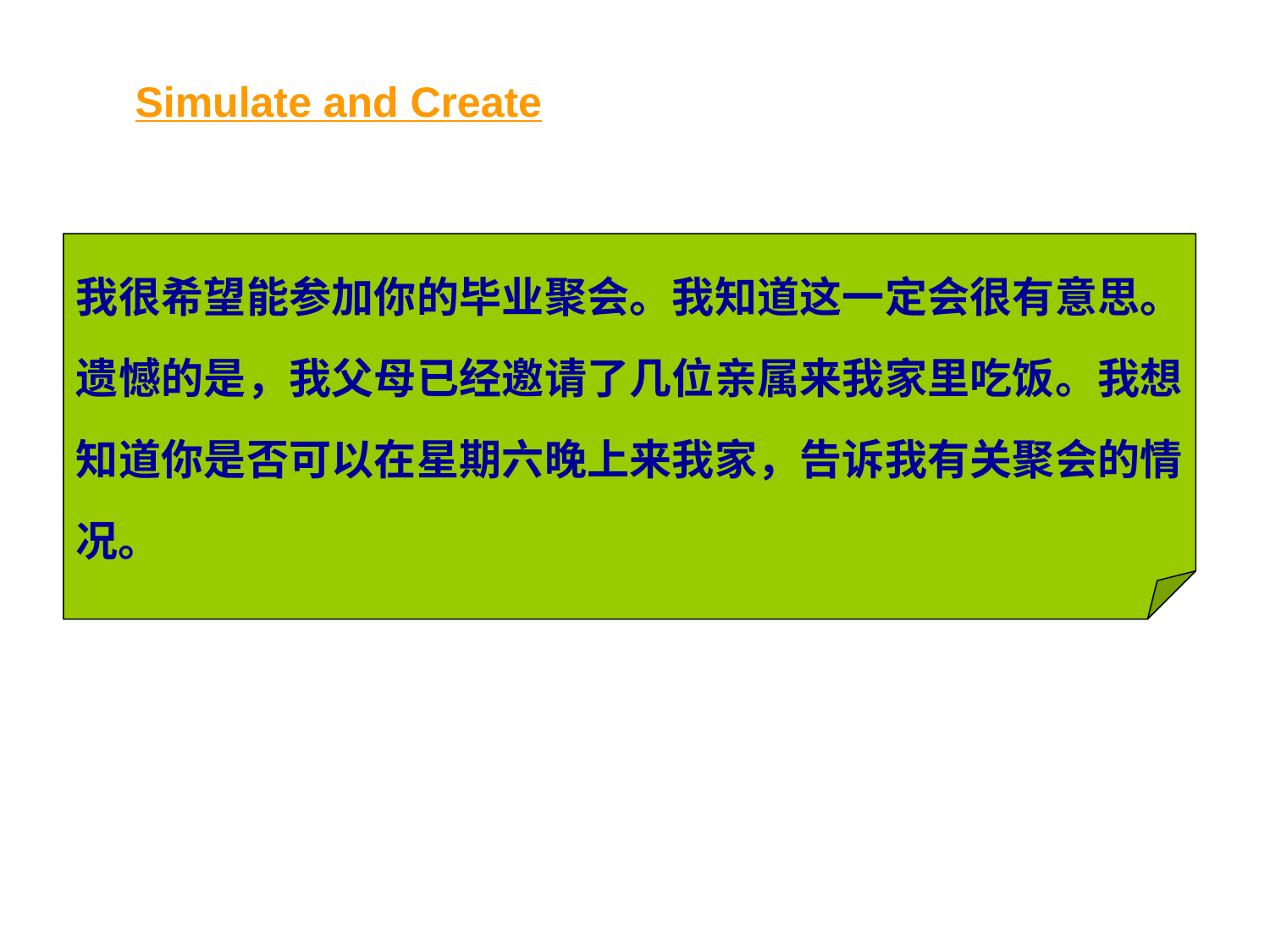

Simulate and Create
  4. Translate the following message into English, referring to the Data Bank in the Workbook for reference.
我很希望能参加你的毕业聚会。我知道这一定会很有意思。遗憾的是，我父母已经邀请了几位亲属来我家里吃饭。我想知道你是否可以在星期六晚上来我家，告诉我有关聚会的情况。